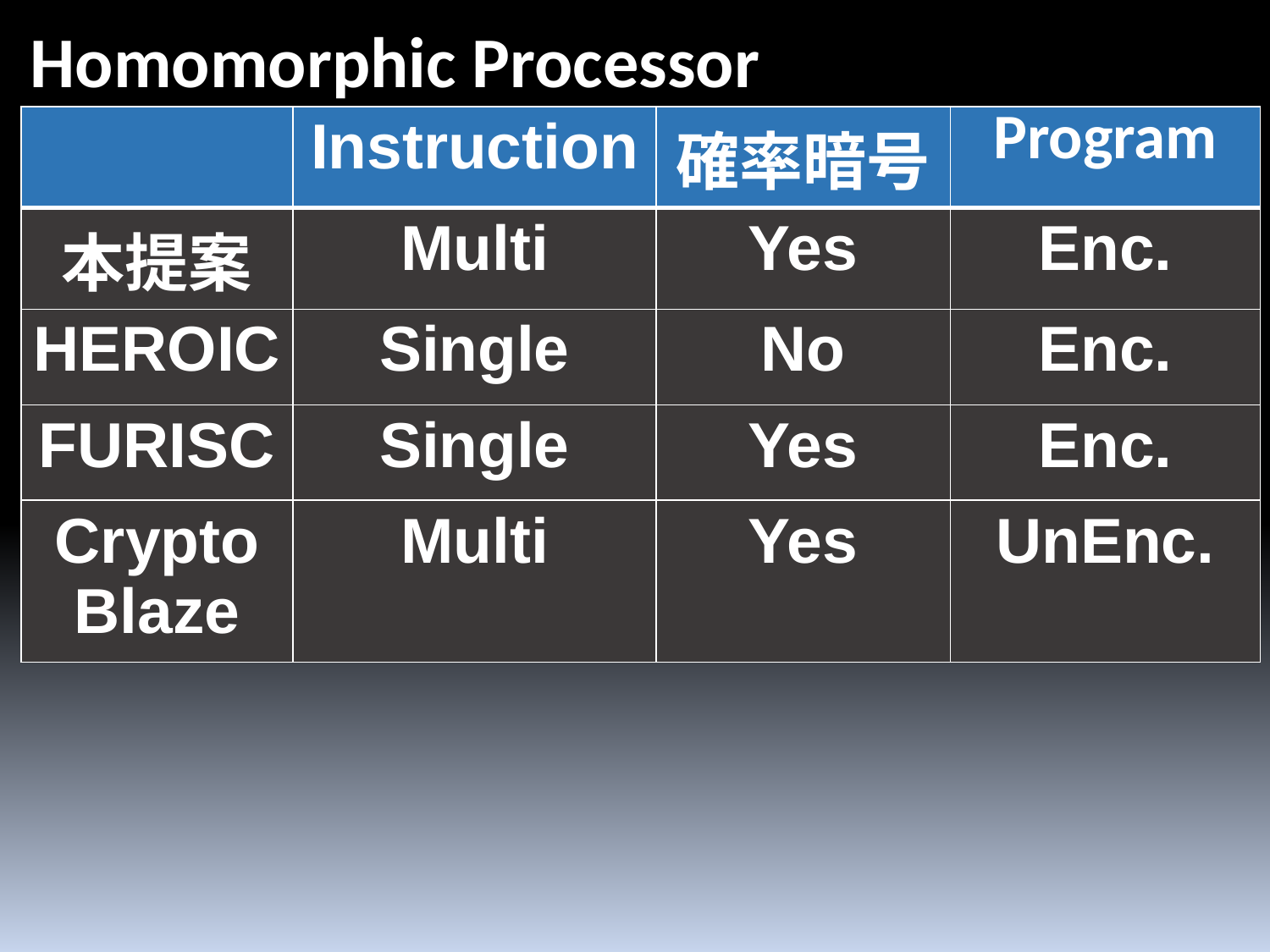

Homomorphic Processor
|  | Instruction | 確率暗号 | Program |
| --- | --- | --- | --- |
| 本提案 | Multi | Yes | Enc. |
| HEROIC | Single | No | Enc. |
| FURISC | Single | Yes | Enc. |
| Crypto Blaze | Multi | Yes | UnEnc. |